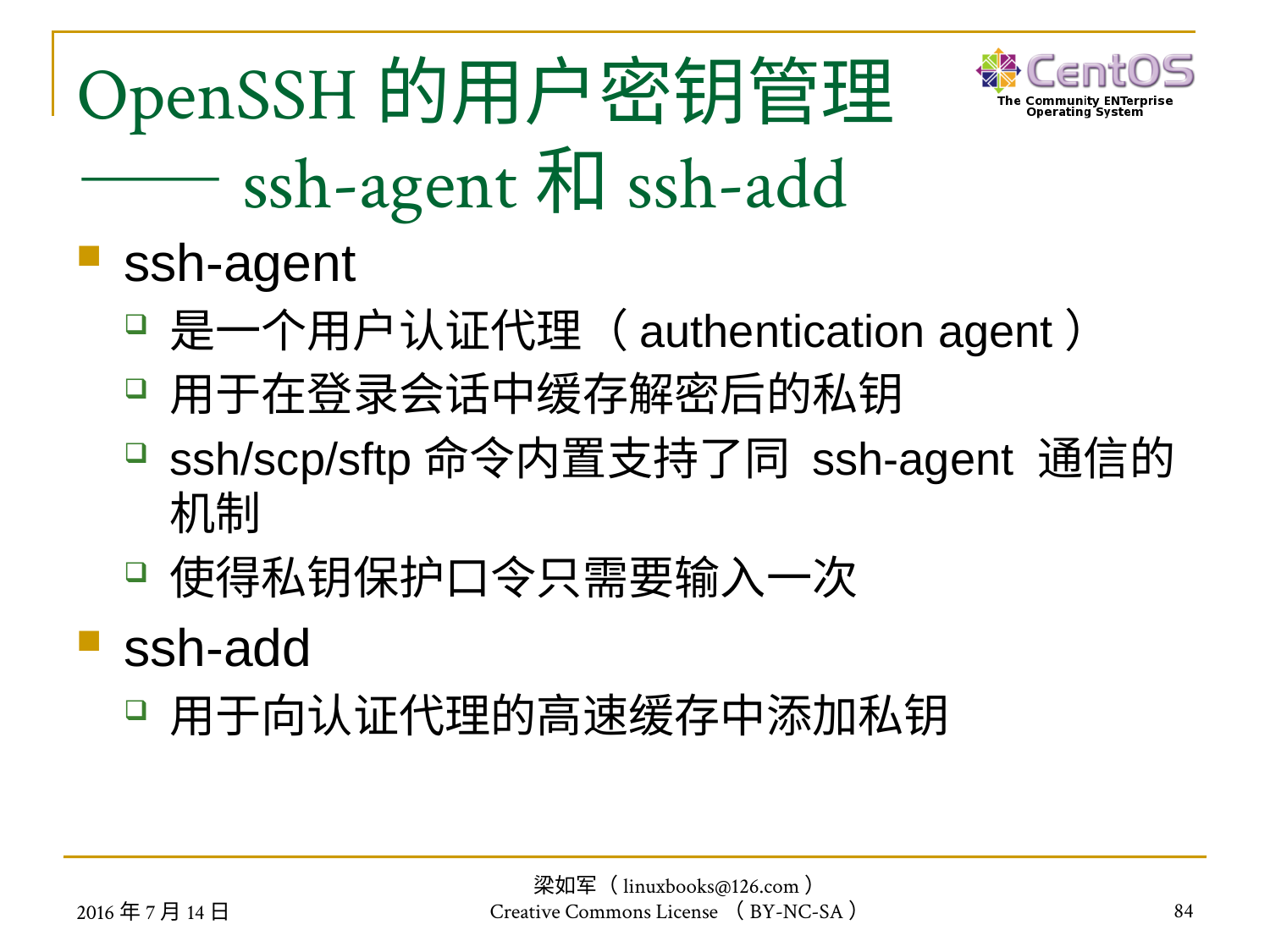

# OpenSSH的用户密钥管理 ——ssh-agent和ssh-add
ssh-agent
是一个用户认证代理（authentication agent）
用于在登录会话中缓存解密后的私钥
ssh/scp/sftp命令内置支持了同 ssh-agent 通信的机制
使得私钥保护口令只需要输入一次
ssh-add
用于向认证代理的高速缓存中添加私钥
梁如军（linuxbooks@126.com）
Creative Commons License（BY-NC-SA）
2016年7月14日
84